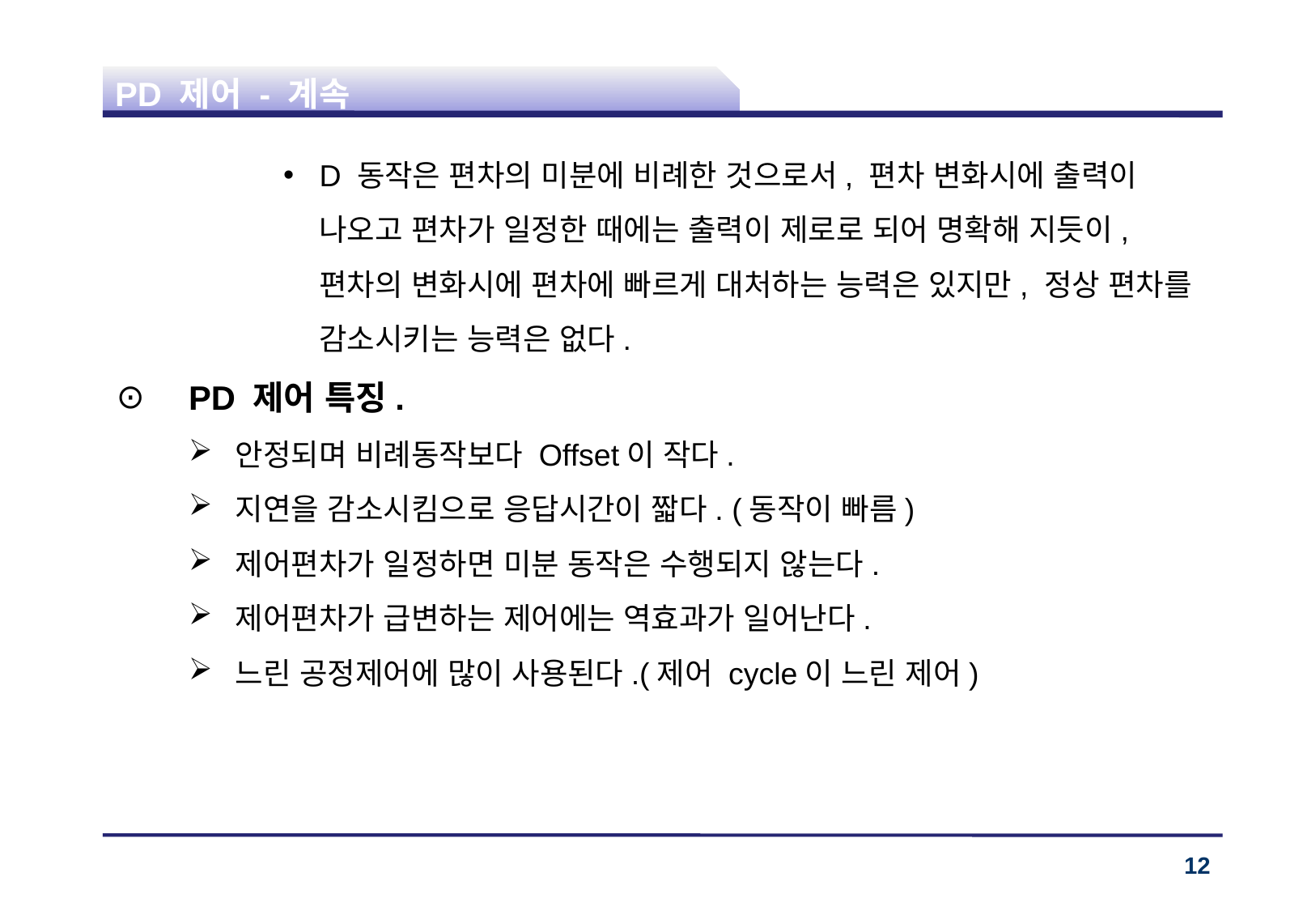

# PD 제어 - 계속
D 동작은 편차의 미분에 비례한 것으로서, 편차 변화시에 출력이 나오고 편차가 일정한 때에는 출력이 제로로 되어 명확해 지듯이, 편차의 변화시에 편차에 빠르게 대처하는 능력은 있지만, 정상 편차를 감소시키는 능력은 없다.
PD 제어 특징.
안정되며 비례동작보다 Offset이 작다.
지연을 감소시킴으로 응답시간이 짧다. (동작이 빠름)
제어편차가 일정하면 미분 동작은 수행되지 않는다.
제어편차가 급변하는 제어에는 역효과가 일어난다.
느린 공정제어에 많이 사용된다.(제어 cycle이 느린 제어)